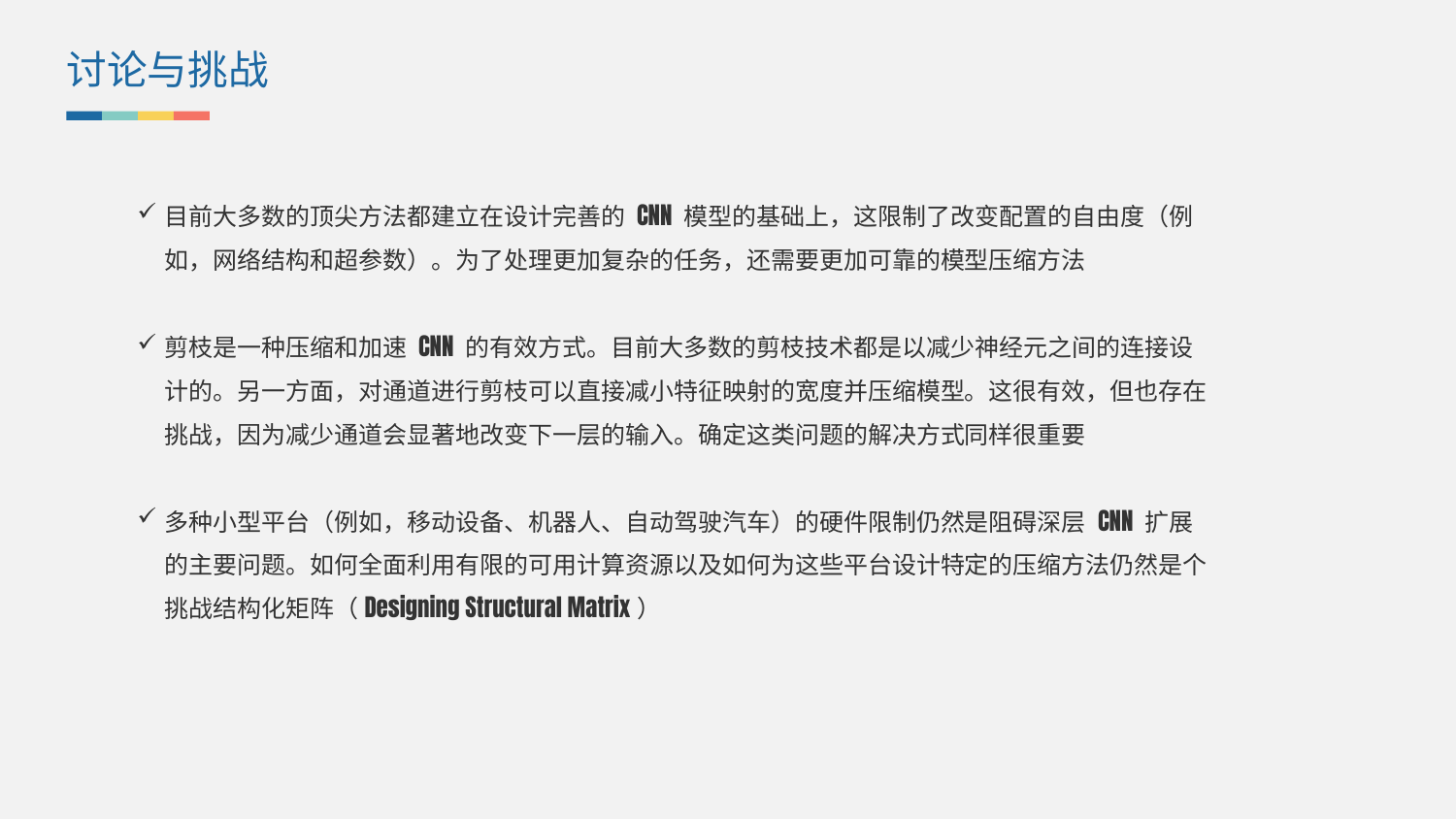

讨论与挑战

目前大多数的顶尖方法都建立在设计完善的 CNN 模型的基础上，这限制了改变配置的自由度（例如，网络结构和超参数）。为了处理更加复杂的任务，还需要更加可靠的模型压缩方法

剪枝是一种压缩和加速 CNN 的有效方式。目前大多数的剪枝技术都是以减少神经元之间的连接设计的。另一方面，对通道进行剪枝可以直接减小特征映射的宽度并压缩模型。这很有效，但也存在挑战，因为减少通道会显著地改变下一层的输入。确定这类问题的解决方式同样很重要

多种小型平台（例如，移动设备、机器人、自动驾驶汽车）的硬件限制仍然是阻碍深层 CNN 扩展的主要问题。如何全面利用有限的可用计算资源以及如何为这些平台设计特定的压缩方法仍然是个挑战结构化矩阵（Designing Structural Matrix）